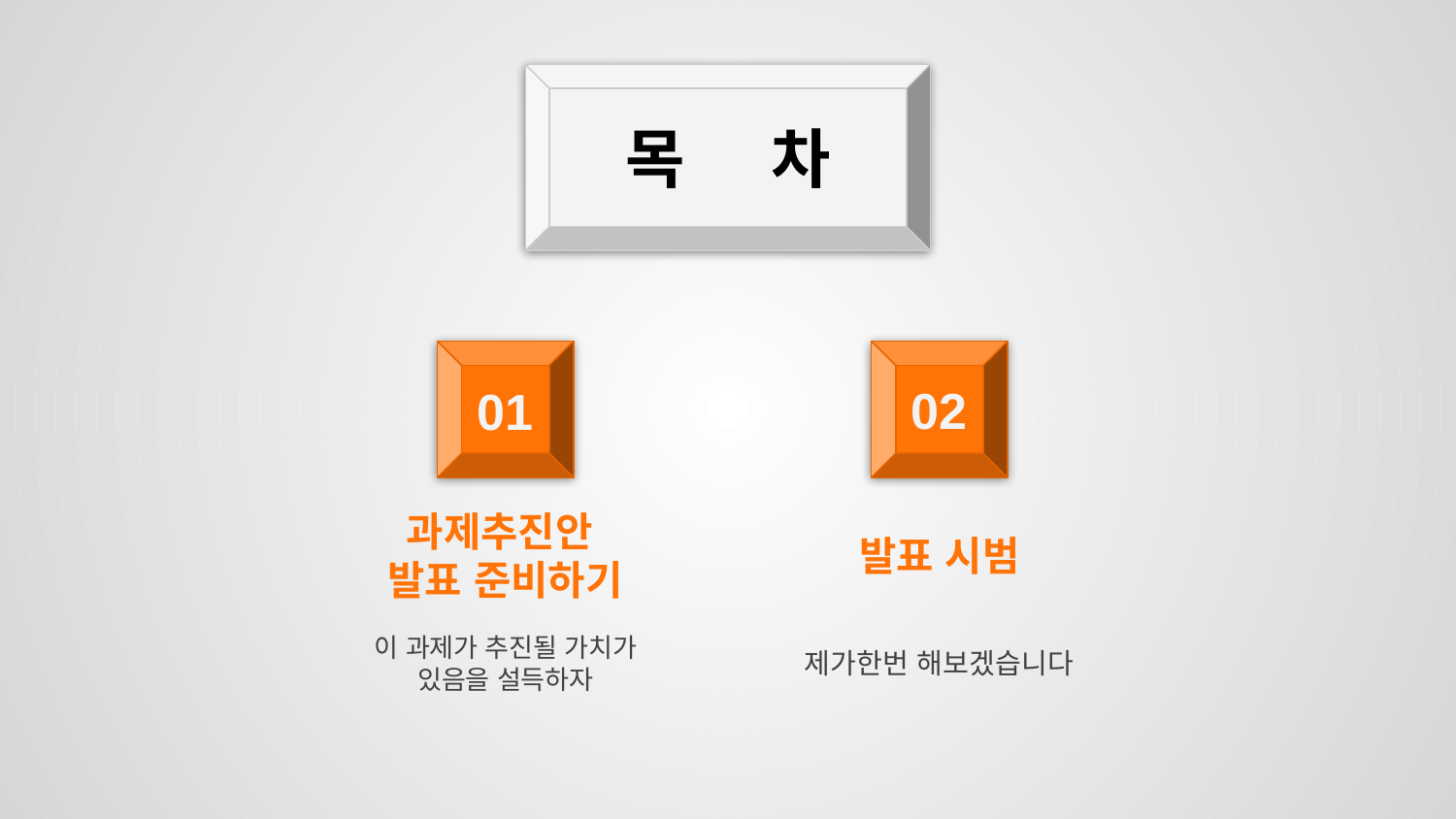

목 	차

02
01
과제추진안
발표 준비하기
발표 시범
이 과제가 추진될 가치가 있음을 설득하자
제가한번 해보겠습니다